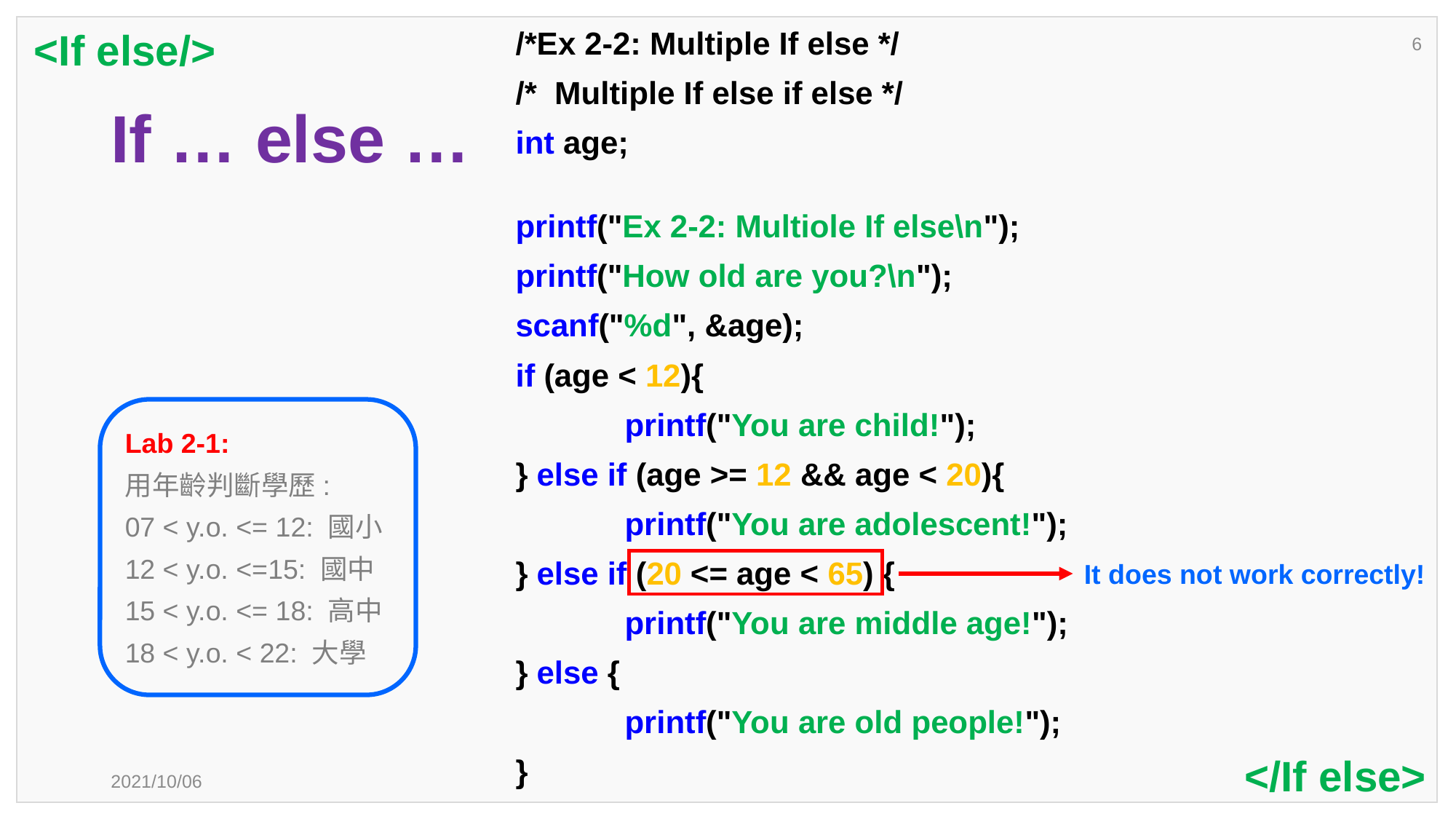

<If else/>
/*Ex 2-2: Multiple If else */
/*  Multiple If else if else */
int age;
printf("Ex 2-2: Multiole If else\n");
printf("How old are you?\n");
scanf("%d", &age);
if (age < 12){
	printf("You are child!");
} else if (age >= 12 && age < 20){
	printf("You are adolescent!");
} else if (20 <= age < 65) {
	printf("You are middle age!");
} else {
	printf("You are old people!");
}
6
# If … else …
Lab 2-1:
用年齡判斷學歷:
07 < y.o. <= 12: 國小
12 < y.o. <=15: 國中
15 < y.o. <= 18: 高中
18 < y.o. < 22: 大學

It does not work correctly!
</If else>
2021/10/06